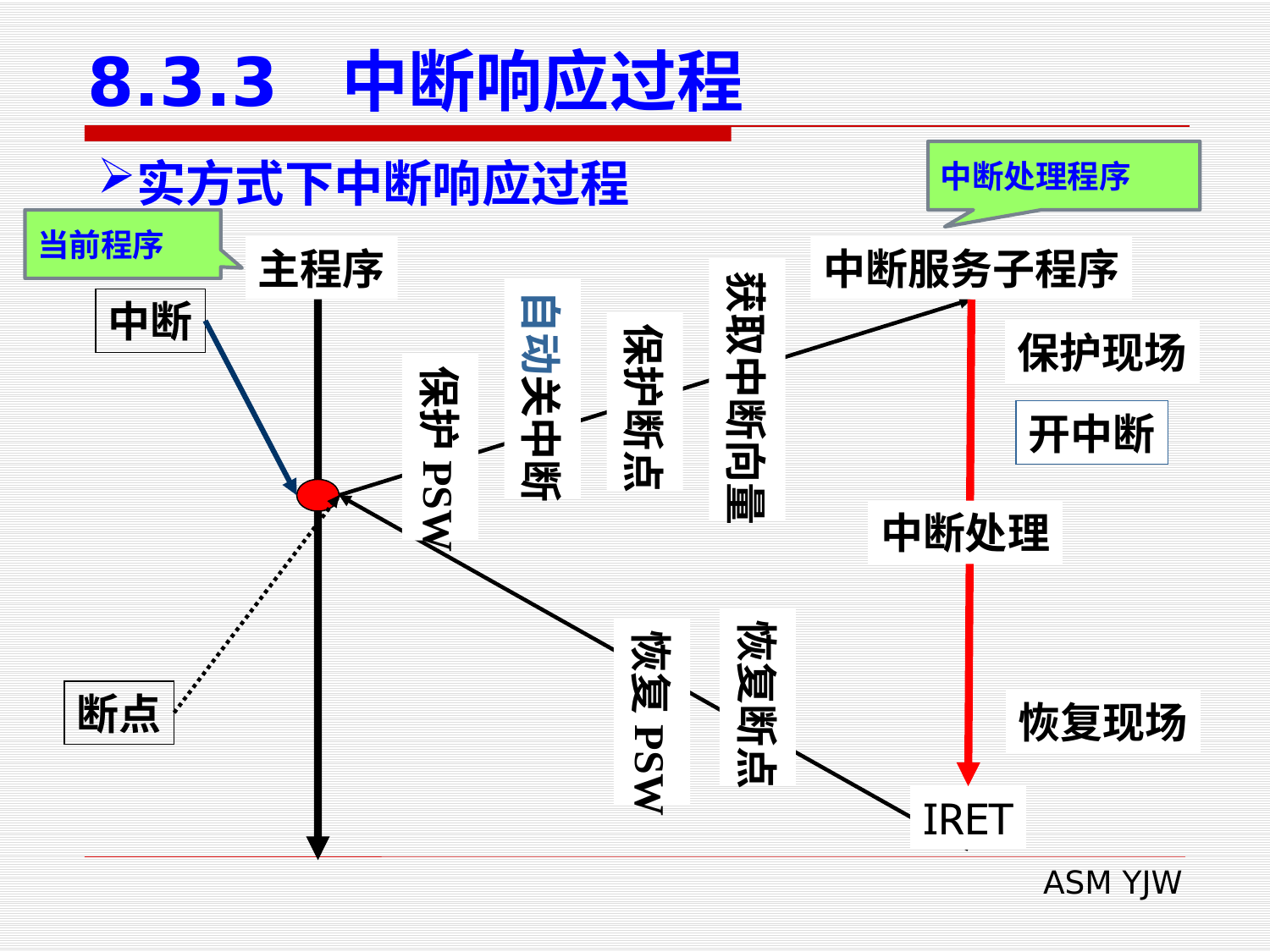

# 8.3.3  中断响应过程
中断处理程序
实方式下中断响应过程
当前程序
主程序
中断服务子程序

获取中断向量
自动关中断
中断
保护断点
保护现场
保护PSW
开中断

中断处理
恢复断点
恢复PSW
断点
恢复现场
IRET